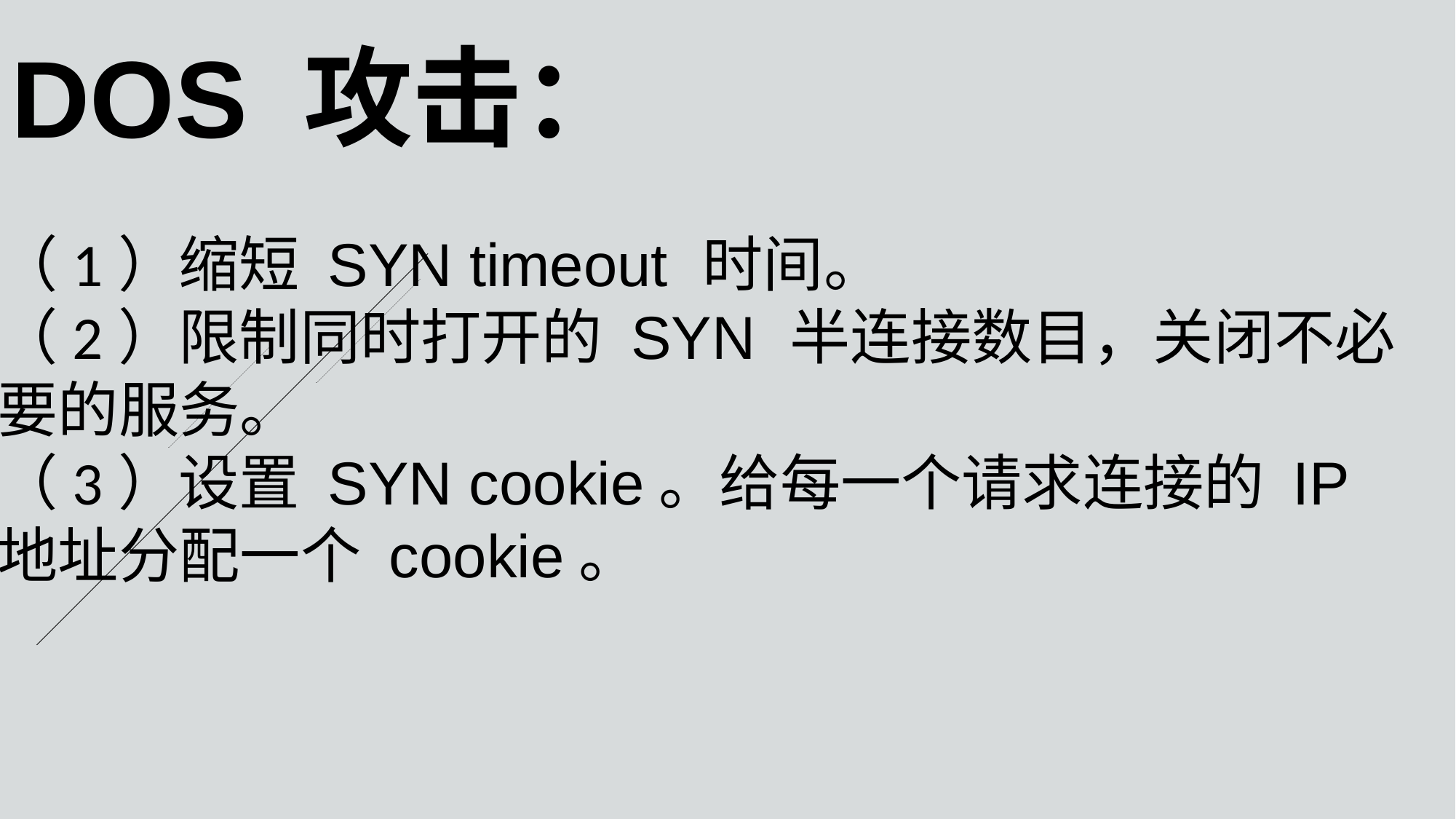

DOS 攻击：
（1）缩短 SYN timeout 时间。
（2）限制同时打开的 SYN 半连接数目，关闭不必要的服务。
（3）设置 SYN cookie。给每一个请求连接的 IP 地址分配一个 cookie。